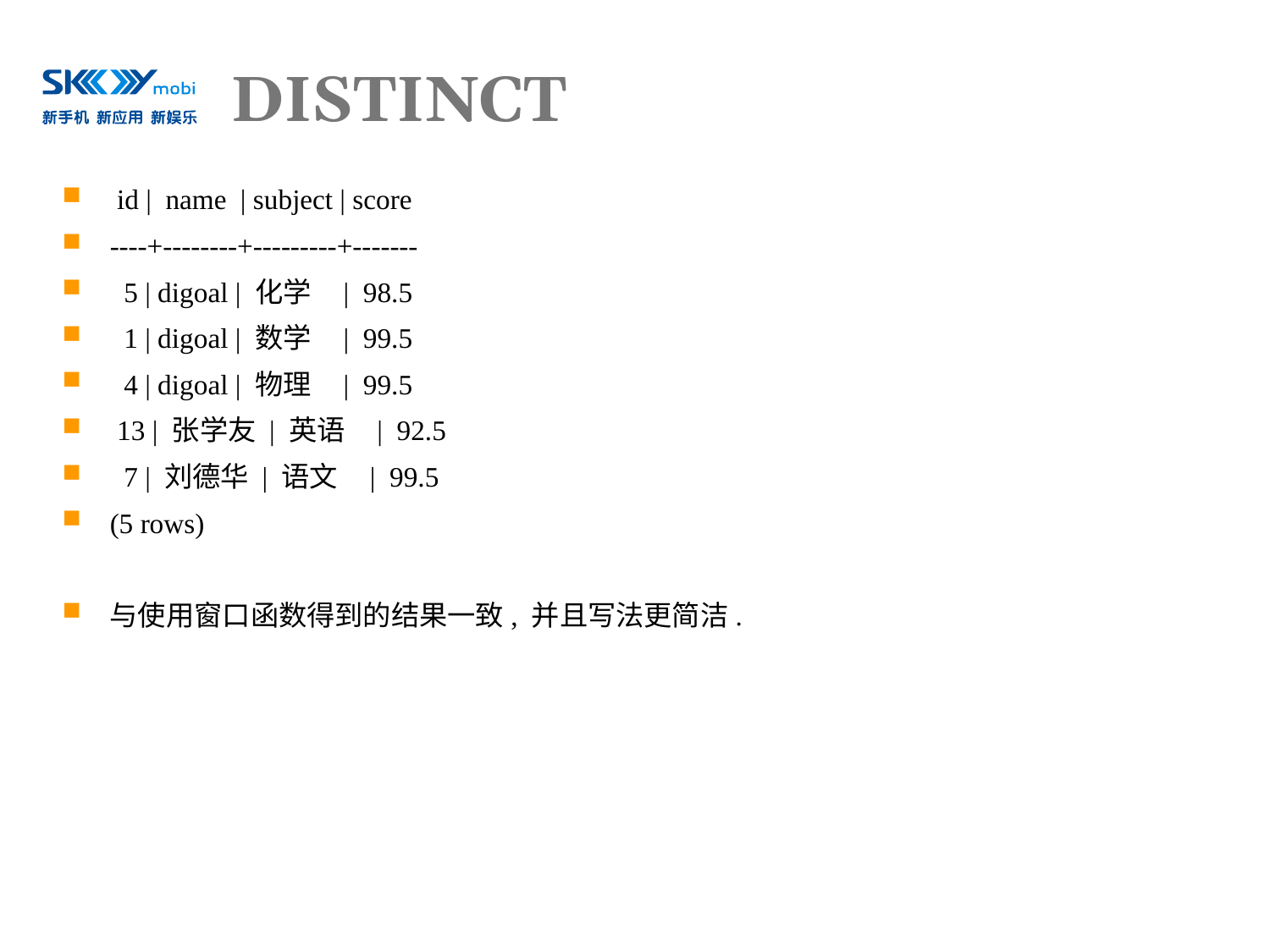

# DISTINCT
 id |  name  | subject | score
----+--------+---------+-------
  5 | digoal | 化学    |  98.5
  1 | digoal | 数学    |  99.5
  4 | digoal | 物理    |  99.5
 13 | 张学友 | 英语    |  92.5
  7 | 刘德华 | 语文    |  99.5
(5 rows)

与使用窗口函数得到的结果一致, 并且写法更简洁.